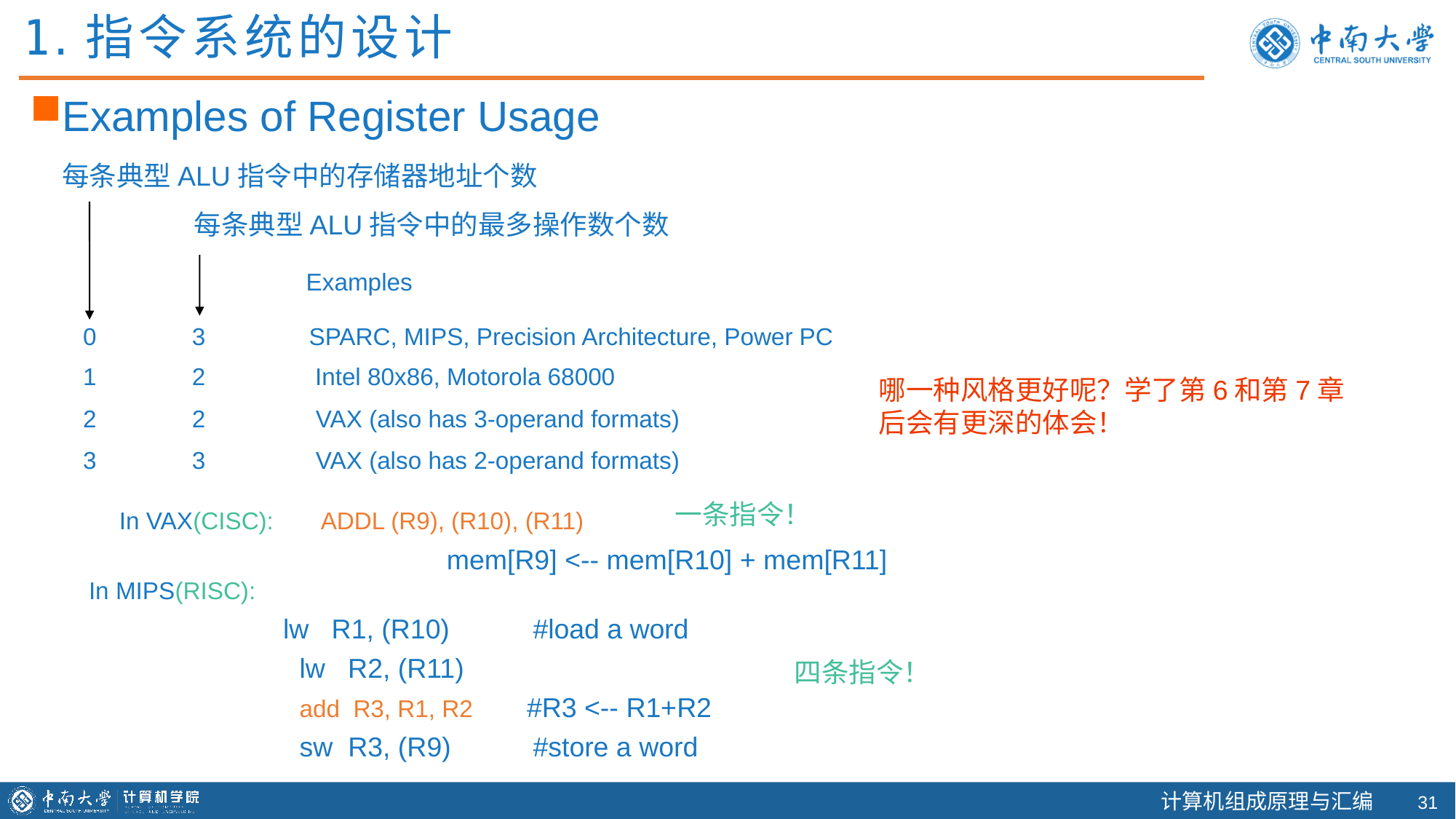

1.指令系统的设计
Examples of Register Usage

每条典型ALU指令中的存储器地址个数

每条典型ALU指令中的最多操作数个数

Examples
0
3
SPARC, MIPS, Precision Architecture, Power PC
1
2
Intel 80x86, Motorola 68000
哪一种风格更好呢？学了第6和第7章后会有更深的体会！
2
2
VAX (also has 3-operand formats)
3
3
VAX (also has 2-operand formats)
In VAX(CISC):       ADDL (R9), (R10), (R11)
			mem[R9] <-- mem[R10] + mem[R11]
一条指令！
 In MIPS(RISC):
                              lw   R1, (R10)	  #load a word
		lw   R2, (R11)
		add  R3, R1, R2        #R3 <-- R1+R2
		sw  R3, (R9)	  #store a word
四条指令！
31